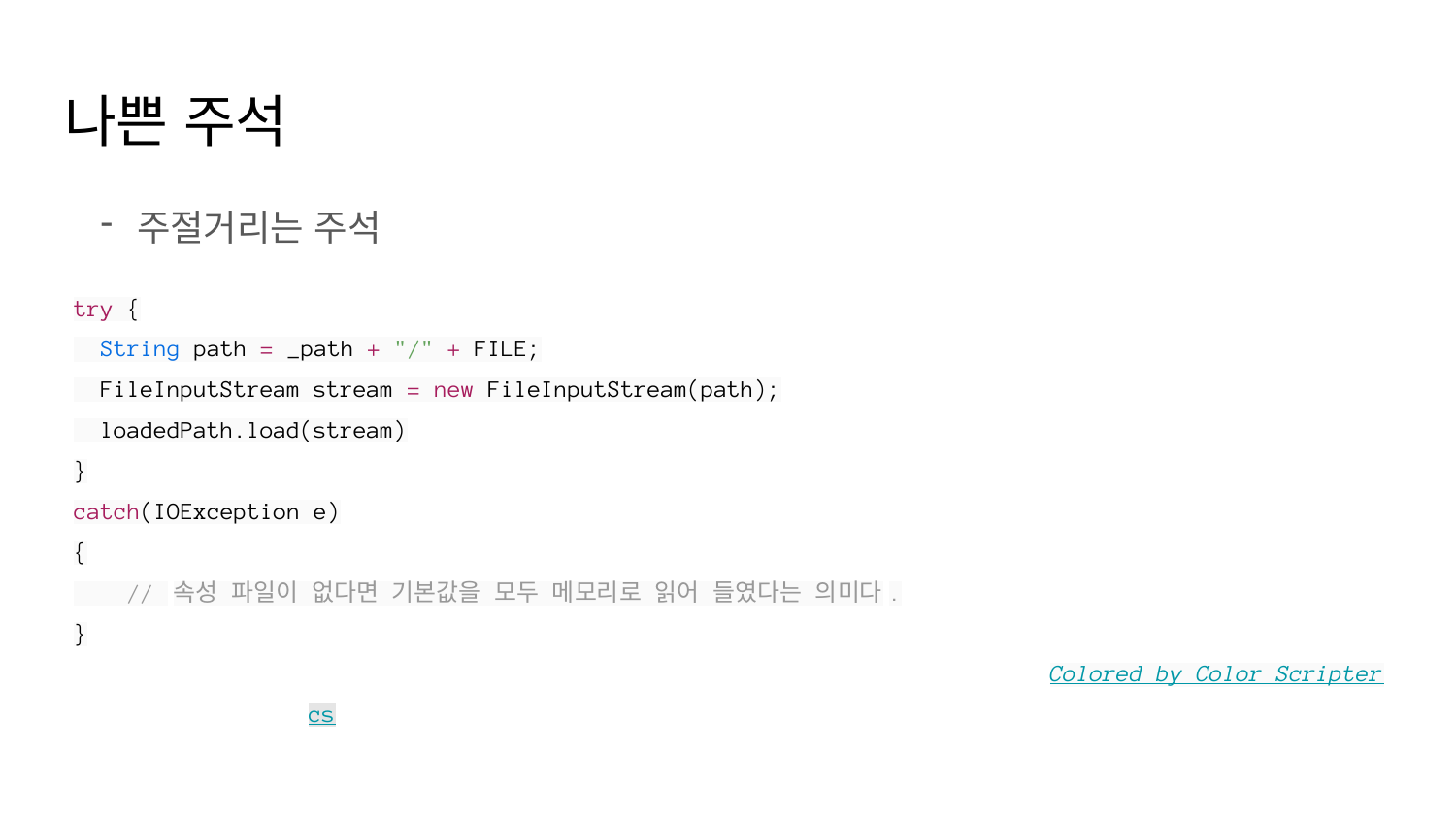

# 나쁜 주석
주절거리는 주석
try {
  String path = _path + "/" + FILE;
  FileInputStream stream = new FileInputStream(path);
  loadedPath.load(stream)
}
catch(IOException e)
{
    // 속성 파일이 없다면 기본값을 모두 메모리로 읽어 들였다는 의미다.
}
Colored by Color Scripter
cs